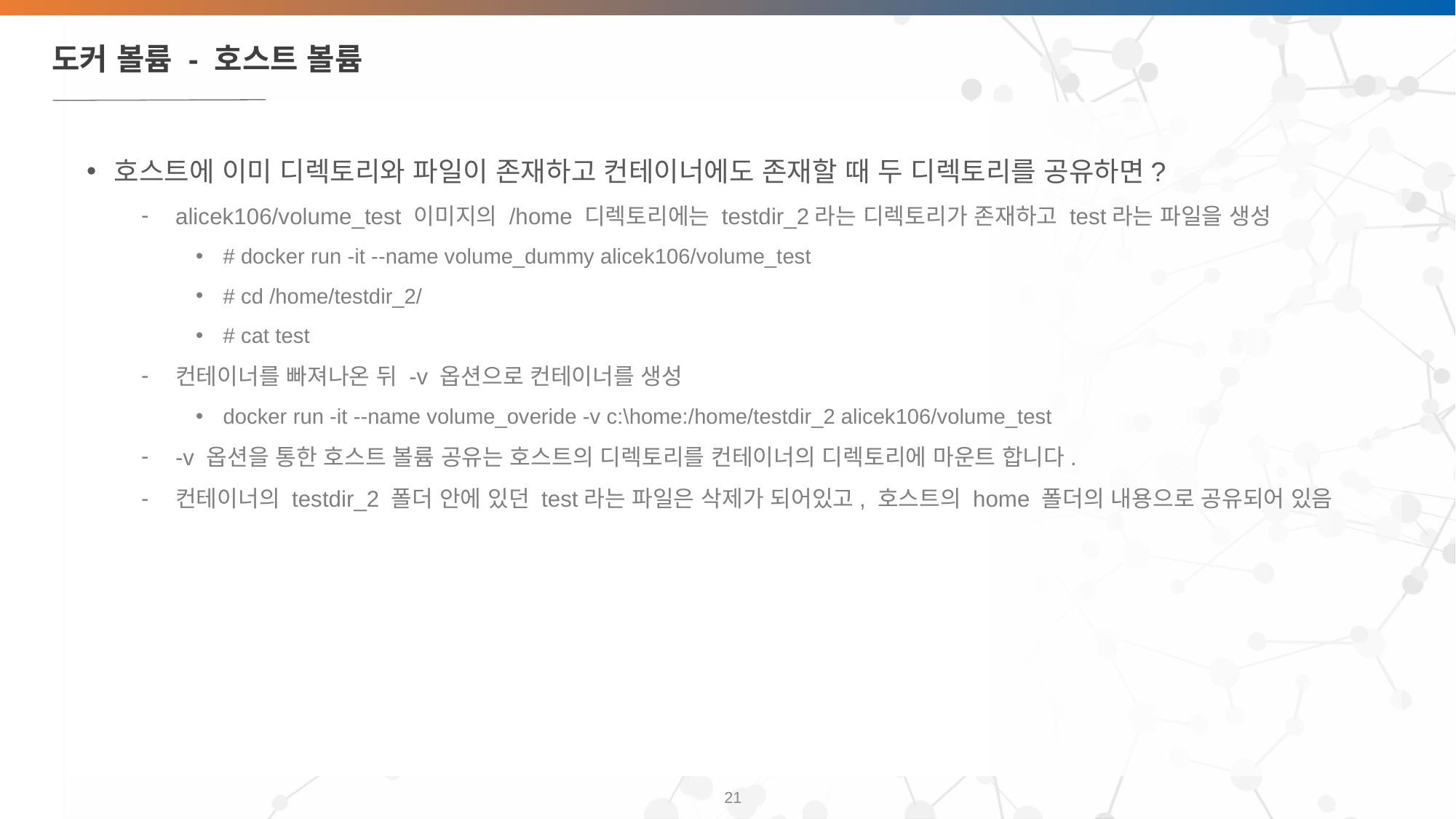

# 도커 볼륨 - 호스트 볼륨

호스트에 이미 디렉토리와 파일이 존재하고 컨테이너에도 존재할 때 두 디렉토리를 공유하면?
alicek106/volume_test 이미지의 /home 디렉토리에는 testdir_2라는 디렉토리가 존재하고 test라는 파일을 생성
# docker run -it --name volume_dummy alicek106/volume_test
# cd /home/testdir_2/
# cat test
컨테이너를 빠져나온 뒤 -v 옵션으로 컨테이너를 생성
docker run -it --name volume_overide -v c:\home:/home/testdir_2 alicek106/volume_test
-v 옵션을 통한 호스트 볼륨 공유는 호스트의 디렉토리를 컨테이너의 디렉토리에 마운트 합니다.
컨테이너의 testdir_2 폴더 안에 있던 test라는 파일은 삭제가 되어있고, 호스트의 home 폴더의 내용으로 공유되어 있음

21